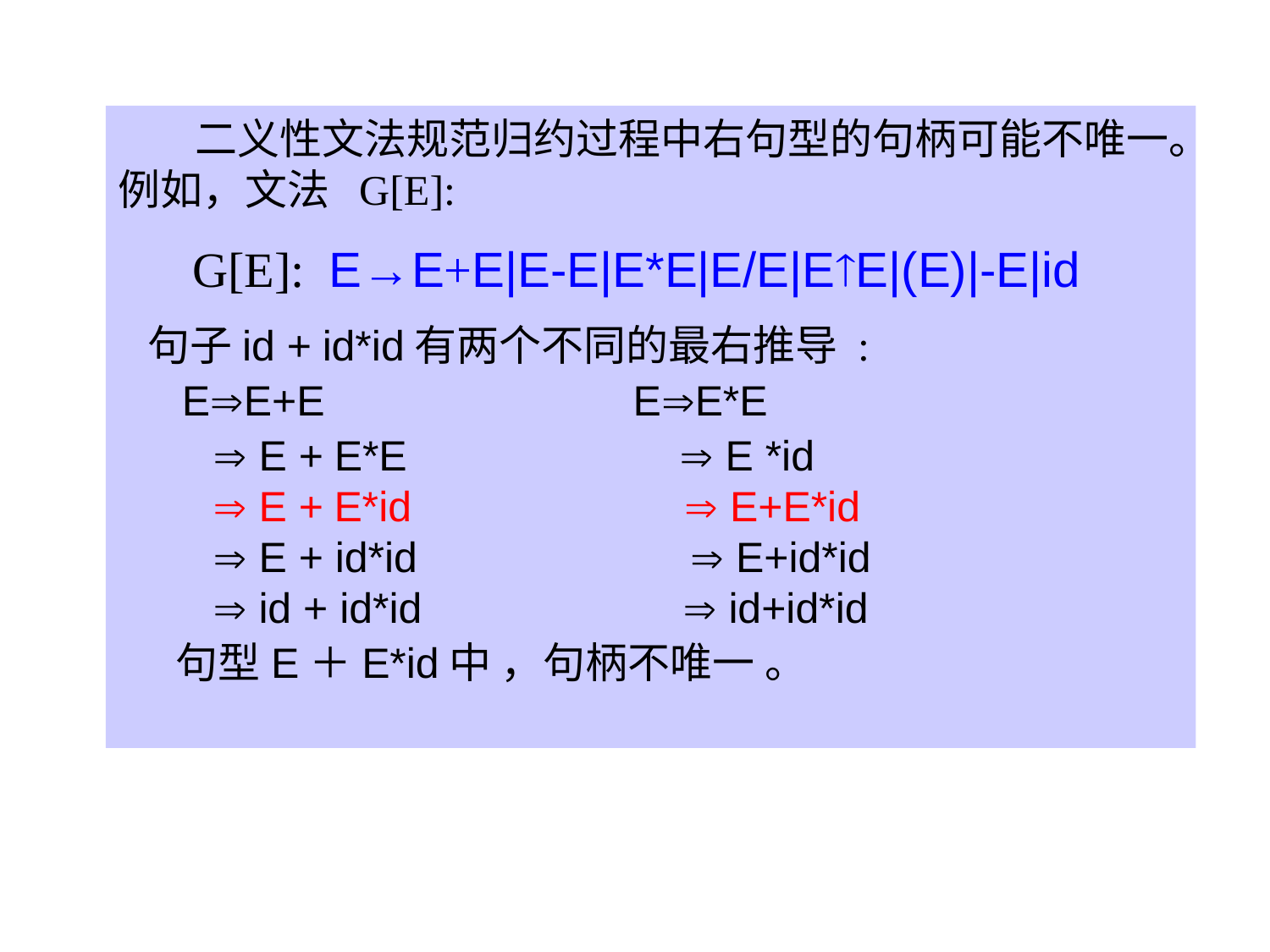

二义性文法规范归约过程中右句型的句柄可能不唯一。例如，文法  G[E]:
       G[E]:  E→E+E|E-E|E*E|E/E|E↑E|(E)|-E|id
  句子id + id*id有两个不同的最右推导 :
      E⇒E+E                             E⇒E*E
        ⇒ E + E*E                       ⇒ E *id
        ⇒ E + E*id                       ⇒ E+E*id
        ⇒ E + id*id                       ⇒ E+id*id
        ⇒ id + id*id                      ⇒ id+id*id
     句型E＋E*id中 ，句柄不唯一 。